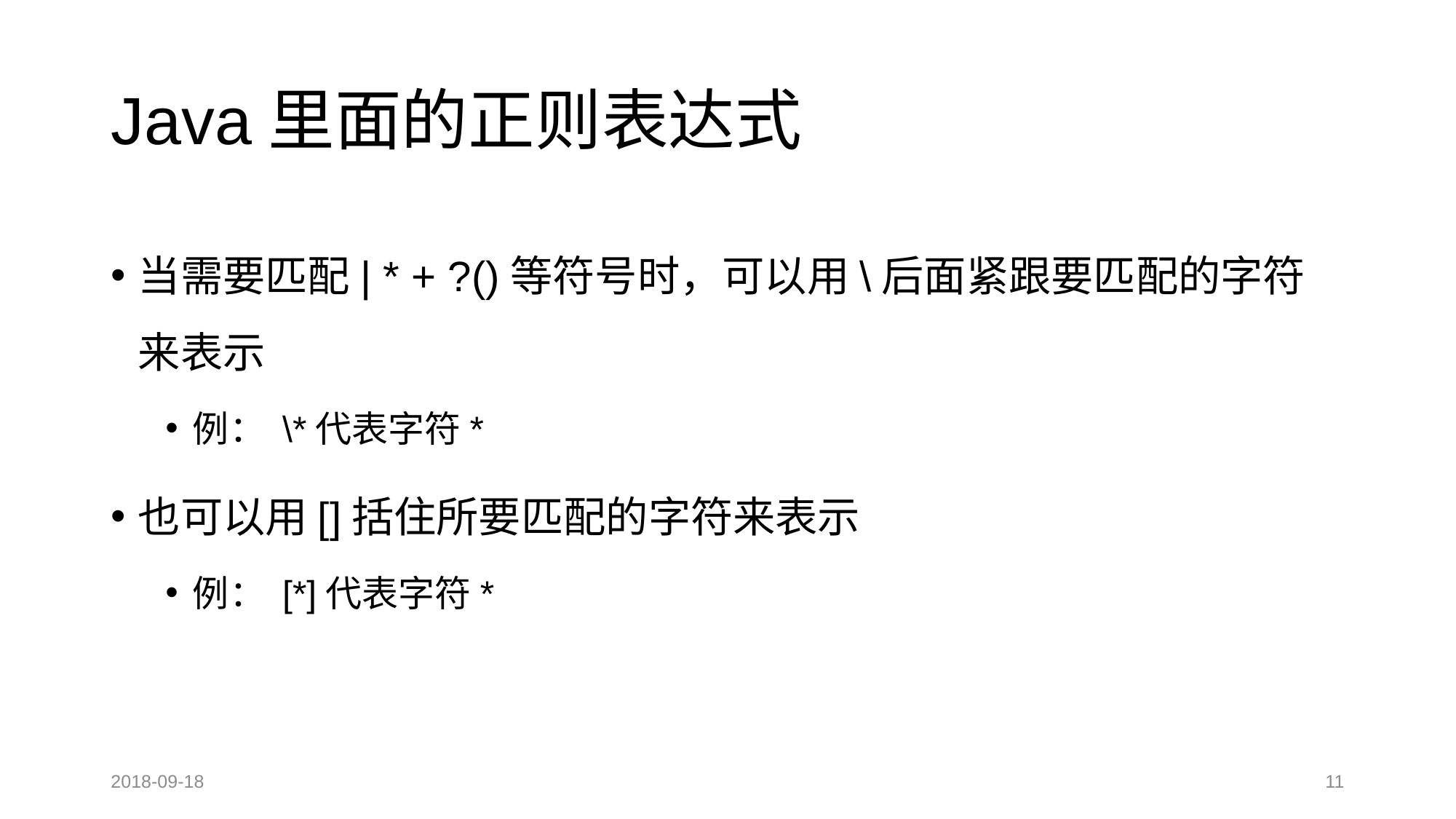

# Java里面的正则表达式
当需要匹配| * + ?()等符号时，可以用\后面紧跟要匹配的字符来表示
例： \*代表字符*
也可以用[]括住所要匹配的字符来表示
例： [*]代表字符*
2018-09-18
11